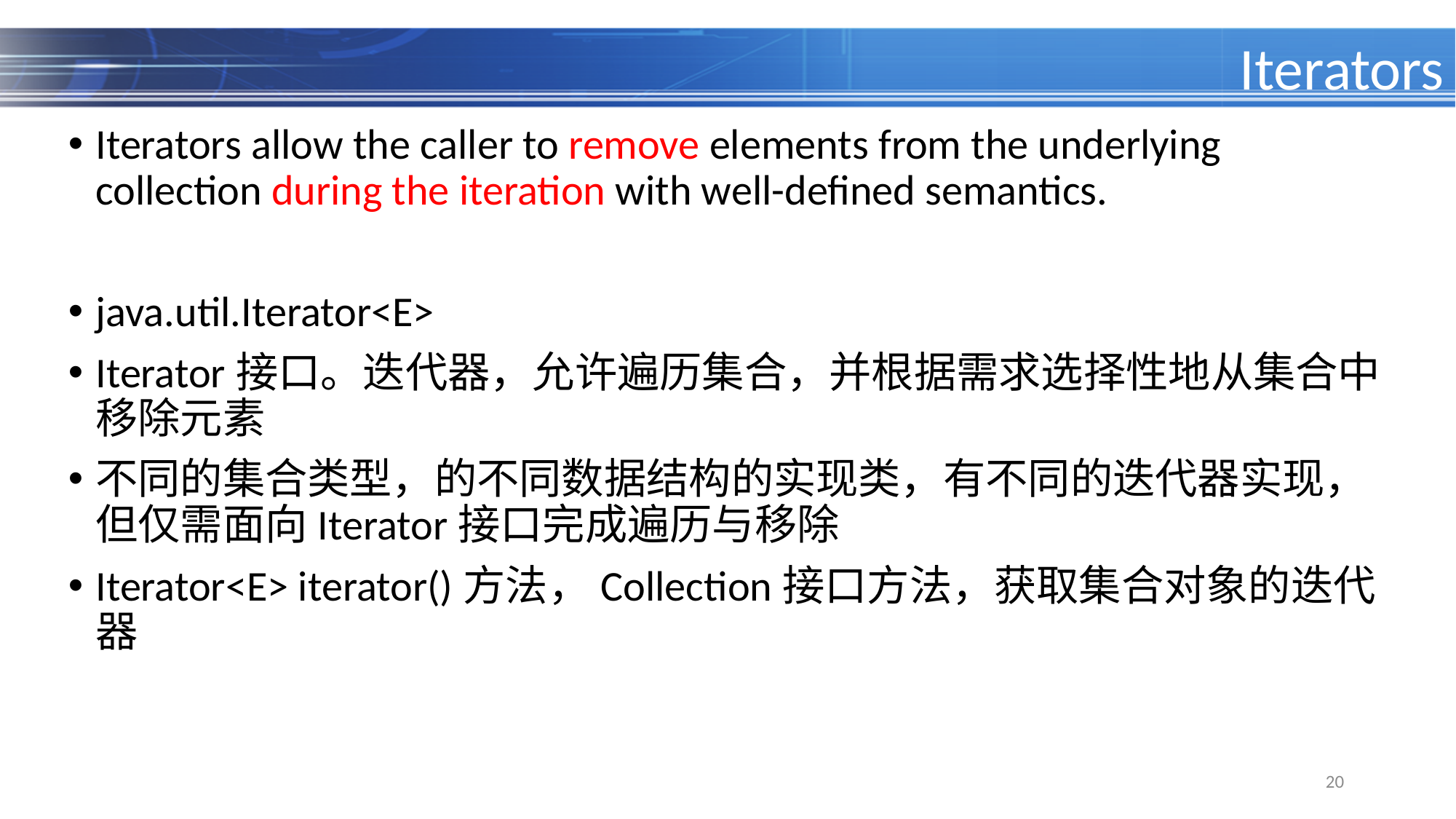

# Iterators
Iterators allow the caller to remove elements from the underlying collection during the iteration with well-defined semantics.

java.util.Iterator<E>
Iterator接口。迭代器，允许遍历集合，并根据需求选择性地从集合中移除元素
不同的集合类型，的不同数据结构的实现类，有不同的迭代器实现，但仅需面向Iterator接口完成遍历与移除
Iterator<E> iterator()方法，Collection接口方法，获取集合对象的迭代器
20